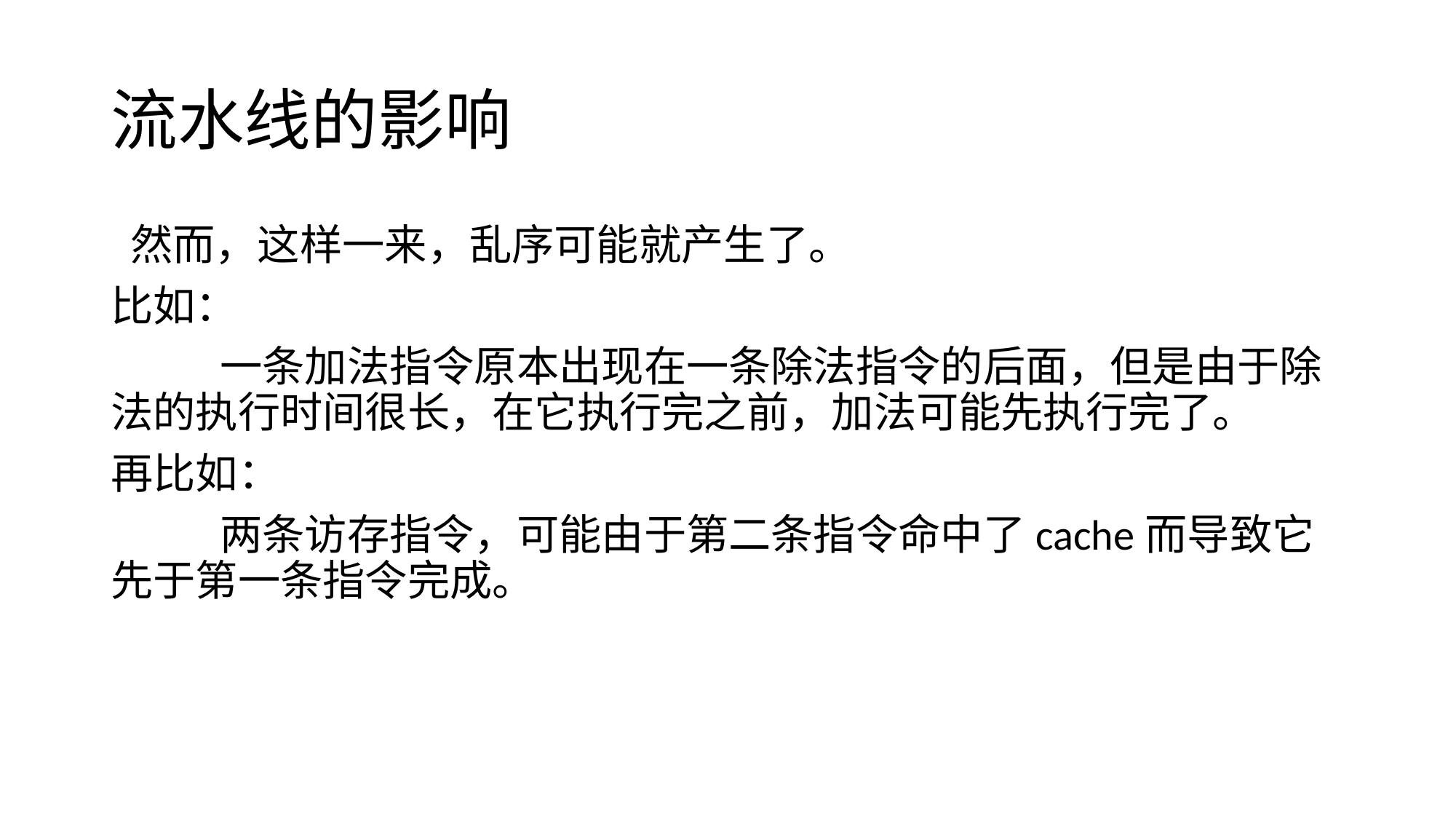

# 流水线的影响
 然而，这样一来，乱序可能就产生了。
比如：
	一条加法指令原本出现在一条除法指令的后面，但是由于除法的执行时间很长，在它执行完之前，加法可能先执行完了。
再比如：
	两条访存指令，可能由于第二条指令命中了cache而导致它先于第一条指令完成。